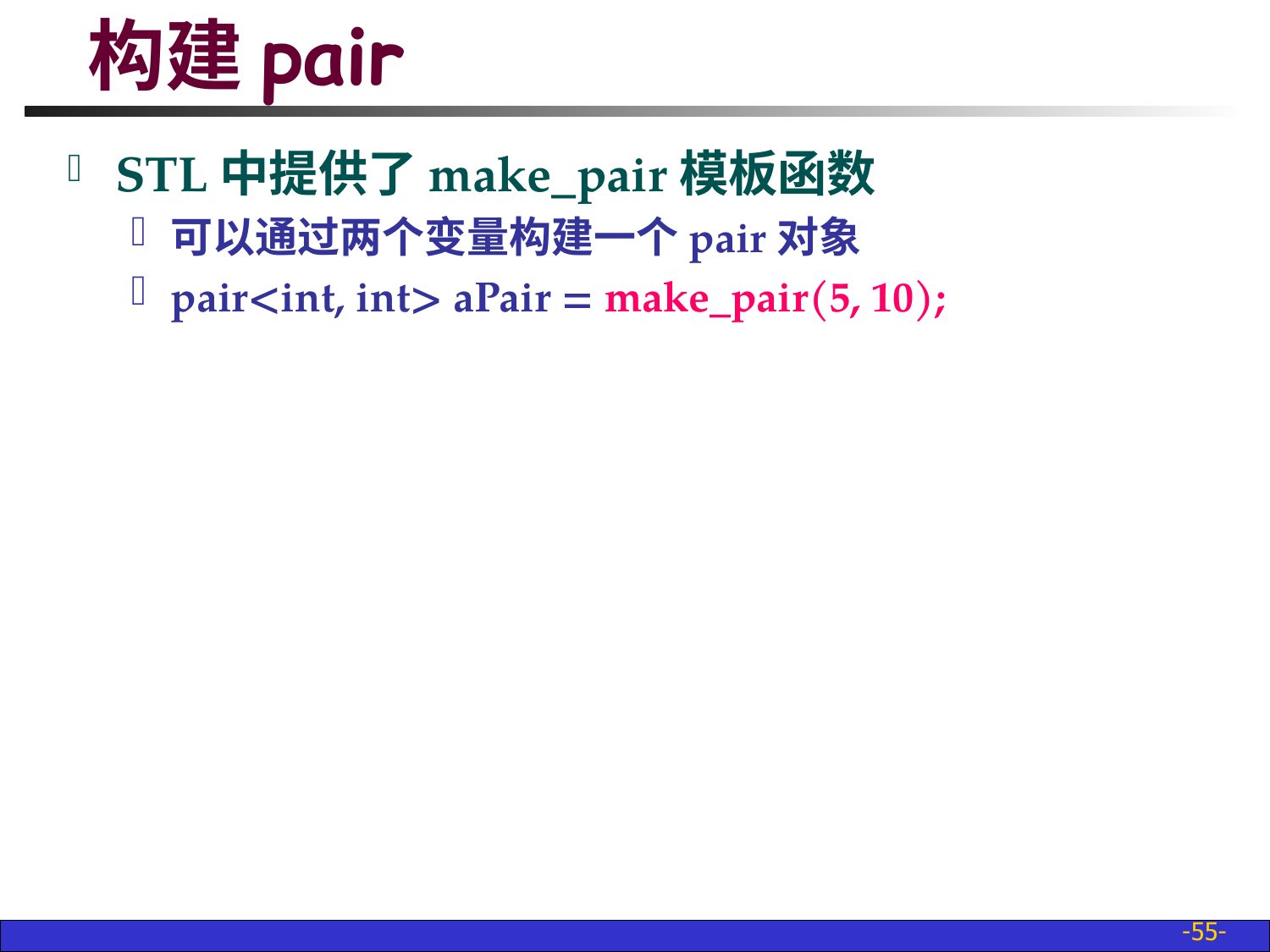

# 构建pair
STL中提供了make_pair模板函数
可以通过两个变量构建一个pair对象
pair<int, int> aPair = make_pair(5, 10);
-55-